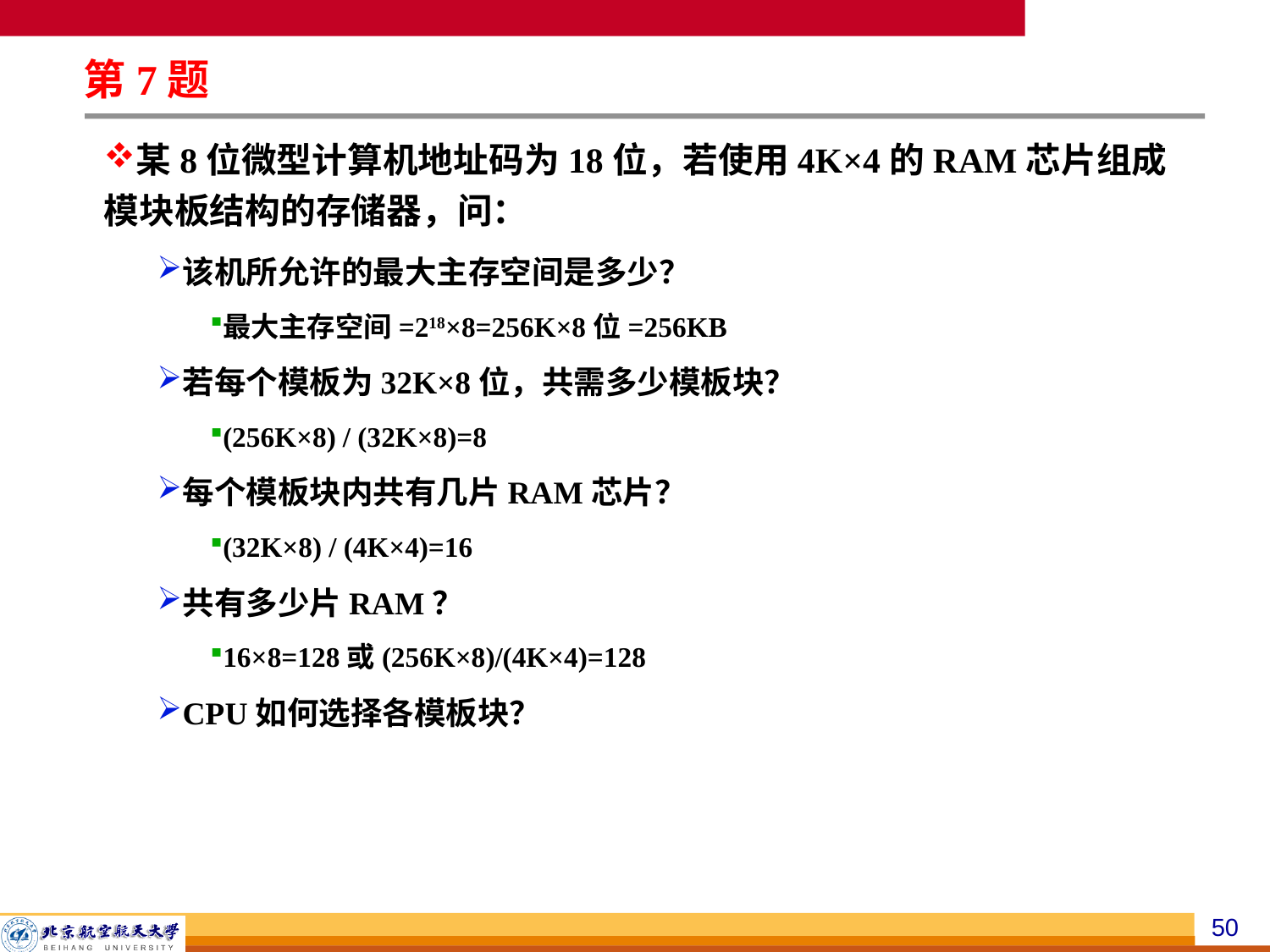

第7题
某8位微型计算机地址码为18位，若使用4K×4的RAM芯片组成模块板结构的存储器，问：
该机所允许的最大主存空间是多少？
最大主存空间=218×8=256K×8位=256KB
若每个模板为32K×8位，共需多少模板块？
(256K×8) / (32K×8)=8
每个模板块内共有几片RAM芯片？
(32K×8) / (4K×4)=16
共有多少片RAM？
16×8=128或(256K×8)/(4K×4)=128
CPU如何选择各模板块？